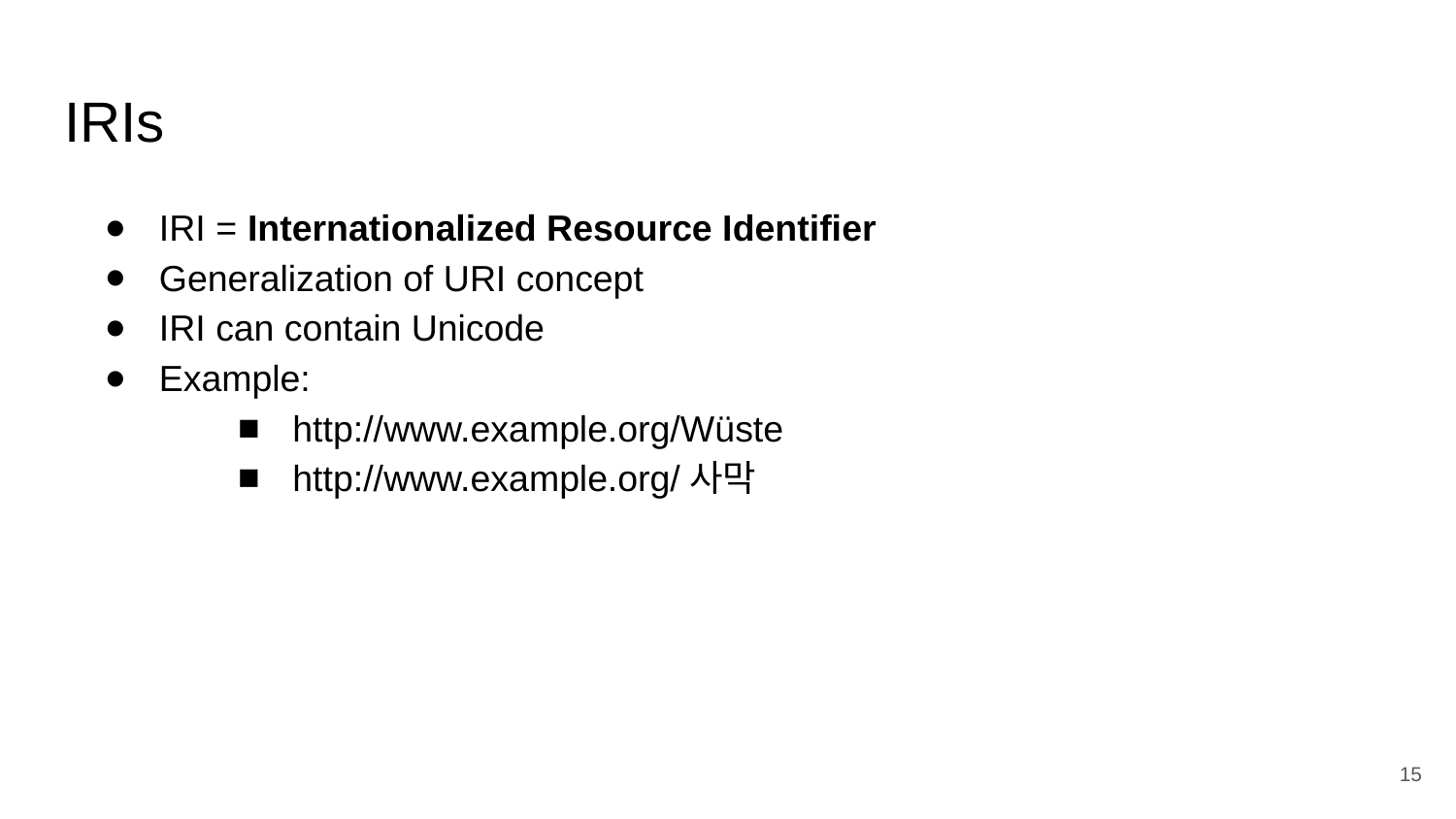

# IRIs
IRI = Internationalized Resource Identifier
Generalization of URI concept
IRI can contain Unicode
Example:
http://www.example.org/Wüste
http://www.example.org/사막

15